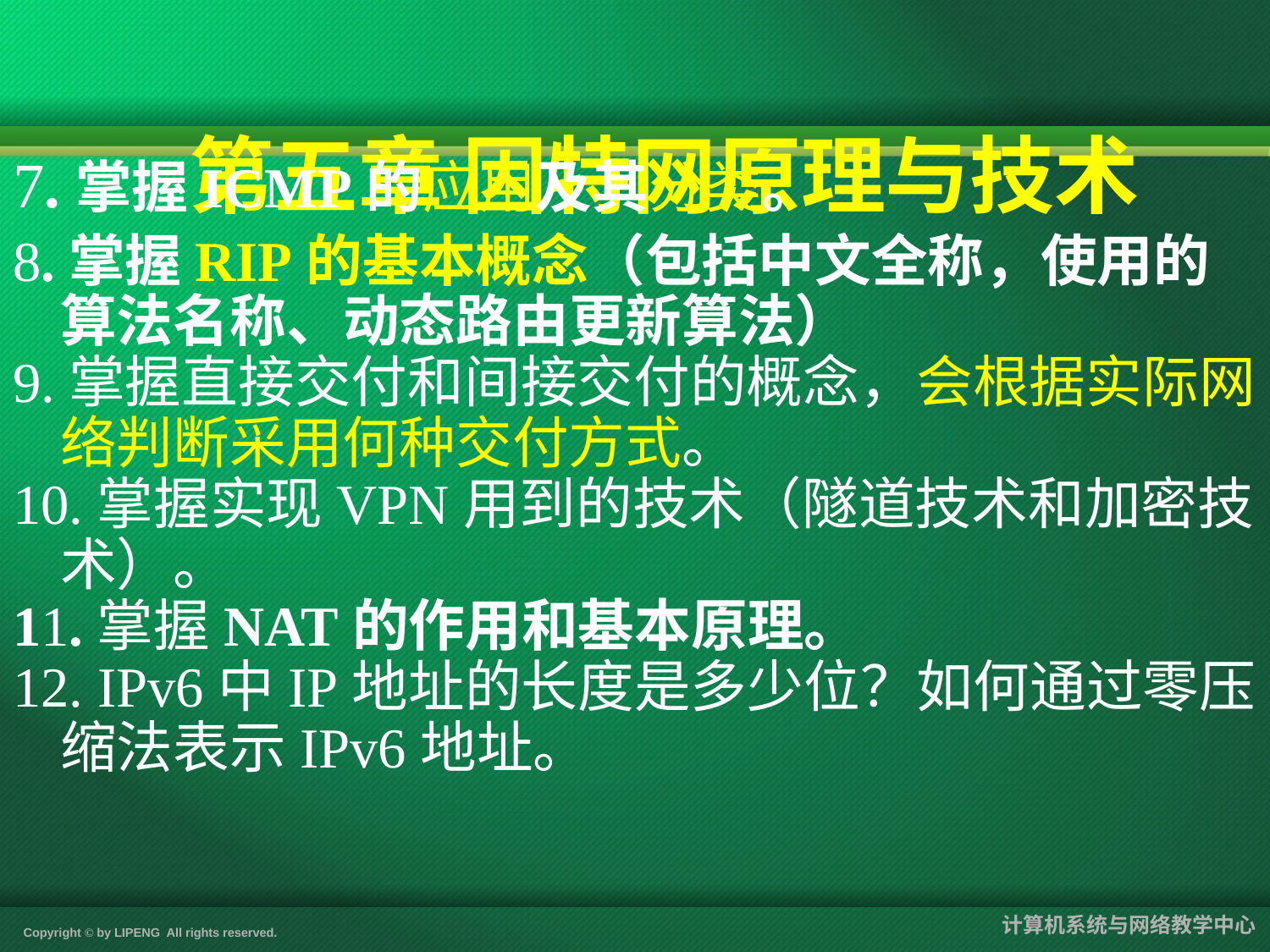

# 第五章 因特网原理与技术
7.掌握ICMP的应用及其分类。
8.掌握RIP的基本概念（包括中文全称，使用的算法名称、动态路由更新算法）
9.掌握直接交付和间接交付的概念，会根据实际网络判断采用何种交付方式。
10.掌握实现VPN用到的技术（隧道技术和加密技术）。
11.掌握NAT的作用和基本原理。
12. IPv6中IP地址的长度是多少位？如何通过零压缩法表示IPv6地址。